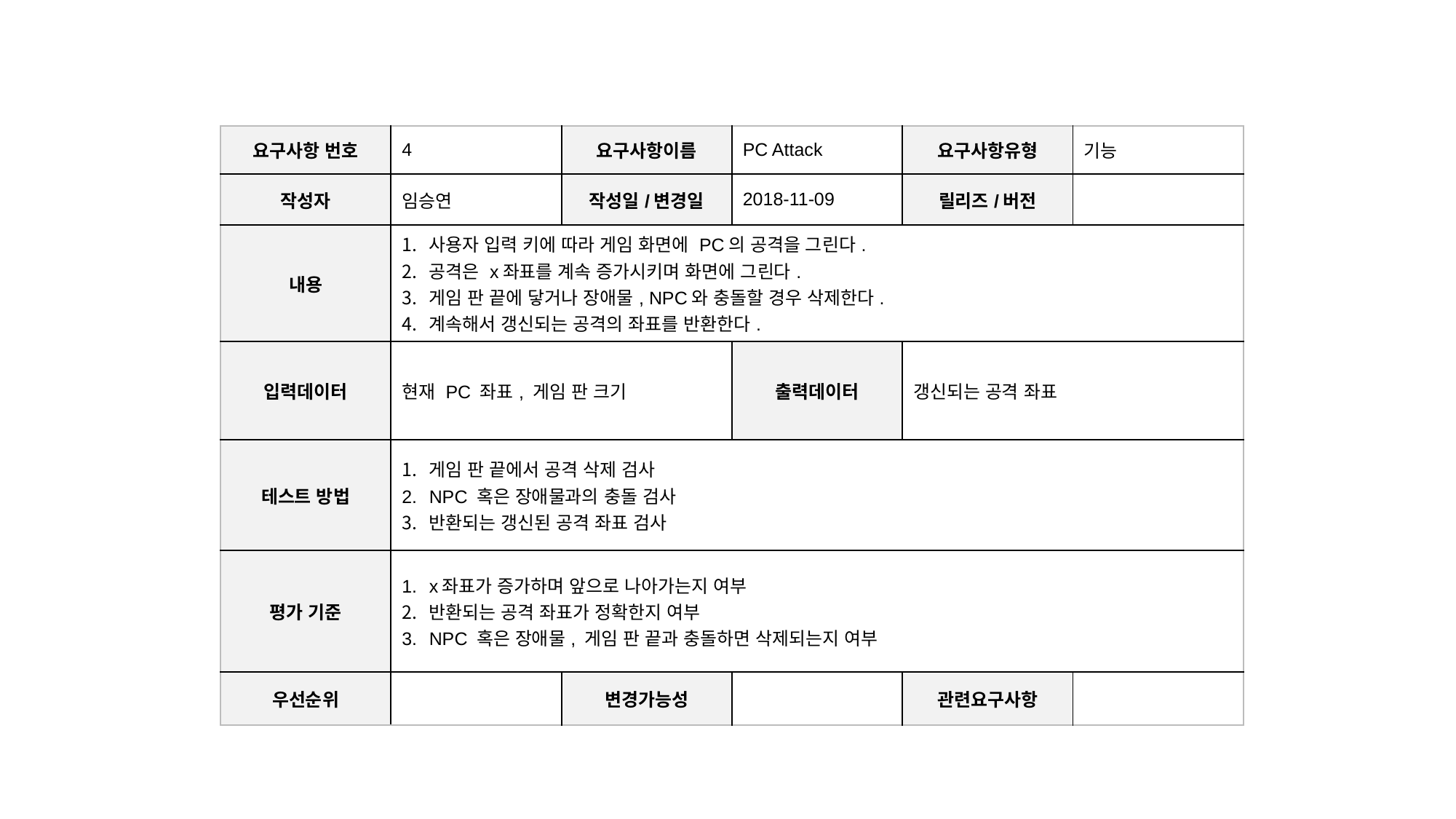

| 요구사항 번호 | 4 | 요구사항이름 | PC Attack | 요구사항유형 | 기능 |
| --- | --- | --- | --- | --- | --- |
| 작성자 | 임승연 | 작성일/변경일 | 2018-11-09 | 릴리즈/버전 |  |
| 내용 | 사용자 입력 키에 따라 게임 화면에 PC의 공격을 그린다. 공격은 x좌표를 계속 증가시키며 화면에 그린다. 게임 판 끝에 닿거나 장애물, NPC와 충돌할 경우 삭제한다. 계속해서 갱신되는 공격의 좌표를 반환한다. |  |  |  |  |
| 입력데이터 | 현재 PC 좌표, 게임 판 크기 |  | 출력데이터 | 갱신되는 공격 좌표 |  |
| 테스트 방법 | 게임 판 끝에서 공격 삭제 검사 NPC 혹은 장애물과의 충돌 검사 반환되는 갱신된 공격 좌표 검사 |  |  |  |  |
| 평가 기준 | x좌표가 증가하며 앞으로 나아가는지 여부 반환되는 공격 좌표가 정확한지 여부 NPC 혹은 장애물, 게임 판 끝과 충돌하면 삭제되는지 여부 |  |  |  |  |
| 우선순위 |  | 변경가능성 |  | 관련요구사항 |  |